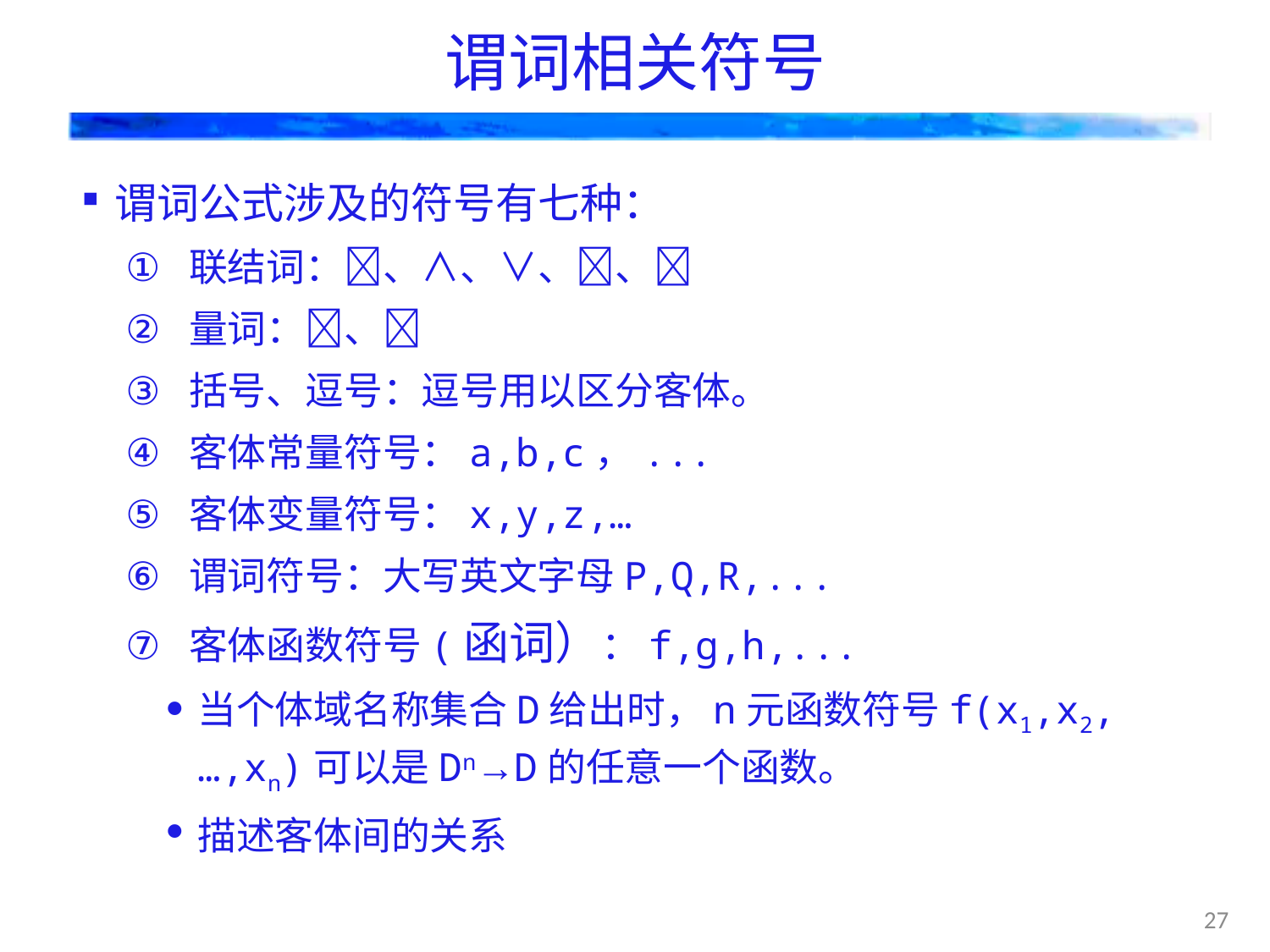

# 谓词相关符号
谓词公式涉及的符号有七种：
联结词：¬、∧、∨、→、↔
量词：∀、∃
括号、逗号：逗号用以区分客体。
客体常量符号：a,b,c，...
客体变量符号：x,y,z,…
谓词符号：大写英文字母P,Q,R,...
客体函数符号(函词）：f,g,h,...
当个体域名称集合D给出时，n元函数符号f(x1,x2,…,xn)可以是Dn→D的任意一个函数。
描述客体间的关系
27